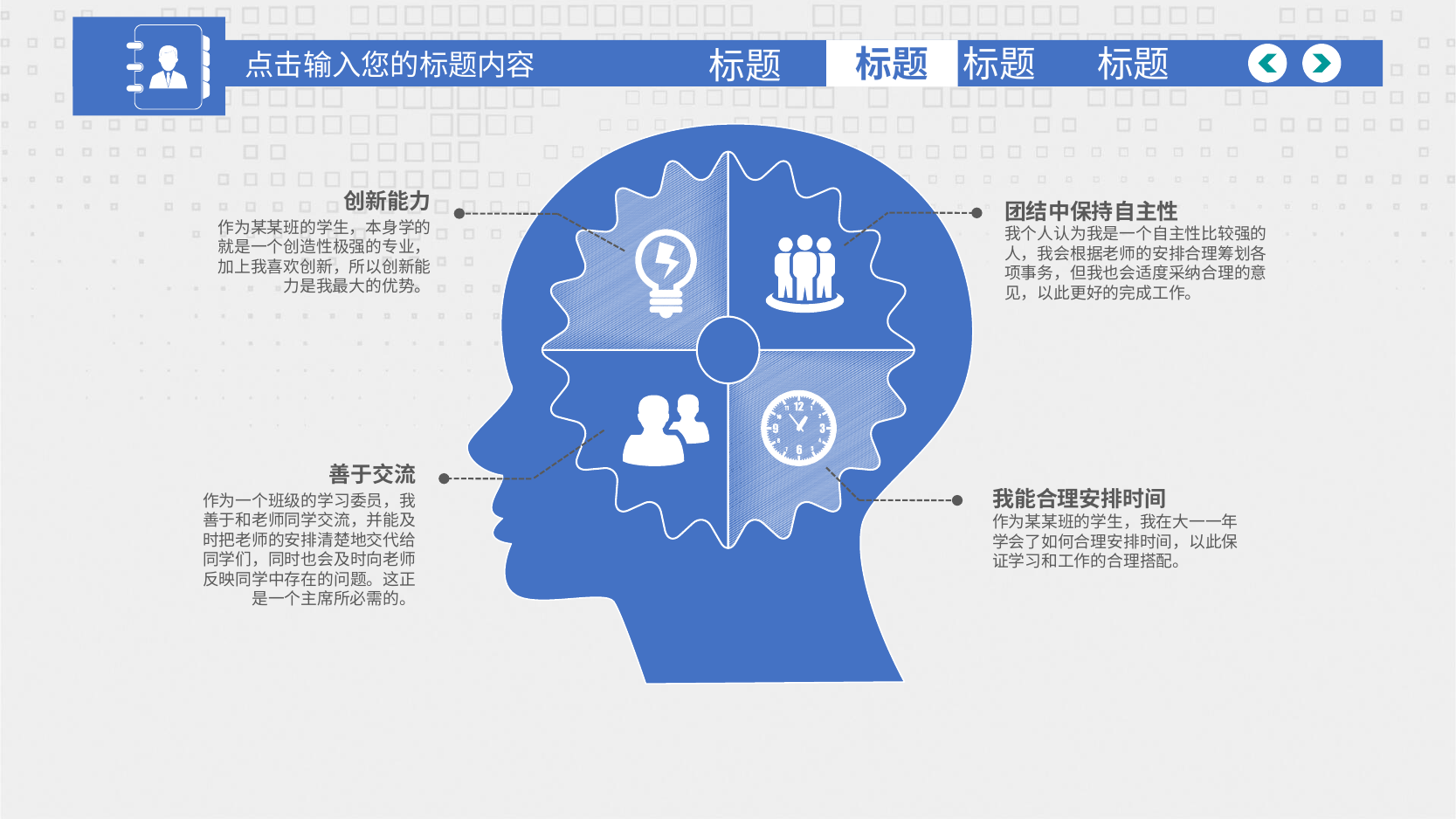

点击输入您的标题内容

标题
标题
标题
标题

创新能力
作为某某班的学生，本身学的就是一个创造性极强的专业，加上我喜欢创新，所以创新能力是我最大的优势。
团结中保持自主性
我个人认为我是一个自主性比较强的人，我会根据老师的安排合理筹划各项事务，但我也会适度采纳合理的意见，以此更好的完成工作。

善于交流
作为一个班级的学习委员，我善于和老师同学交流，并能及时把老师的安排清楚地交代给同学们，同时也会及时向老师反映同学中存在的问题。这正是一个主席所必需的。
我能合理安排时间
作为某某班的学生，我在大一一年学会了如何合理安排时间，以此保证学习和工作的合理搭配。